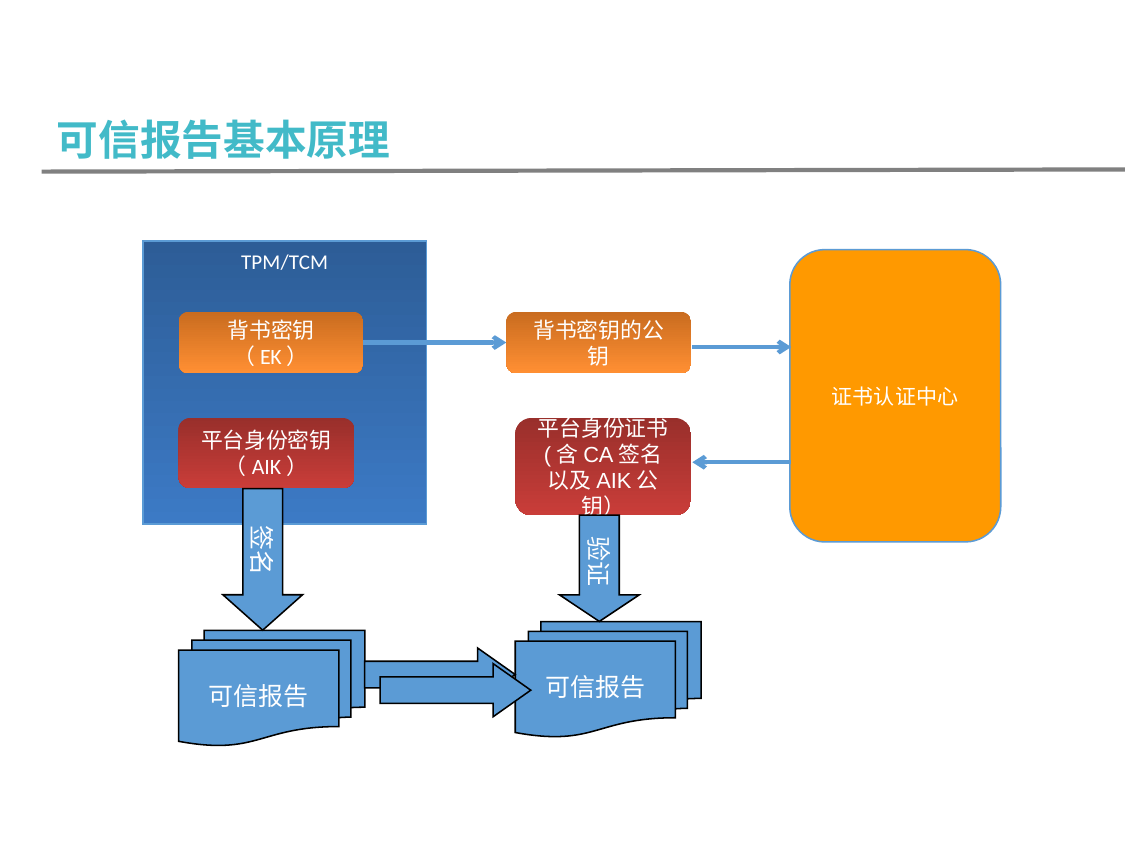

可信报告基本原理
可信报告基本原理
TPM/TCM
证书认证中心
背书密钥（EK）
背书密钥的公钥
平台身份密钥
（AIK）
平台身份证书
(含CA签名以及AIK公钥）
签名
验证
可信报告
可信报告

可信计算北京市重点实验室
*